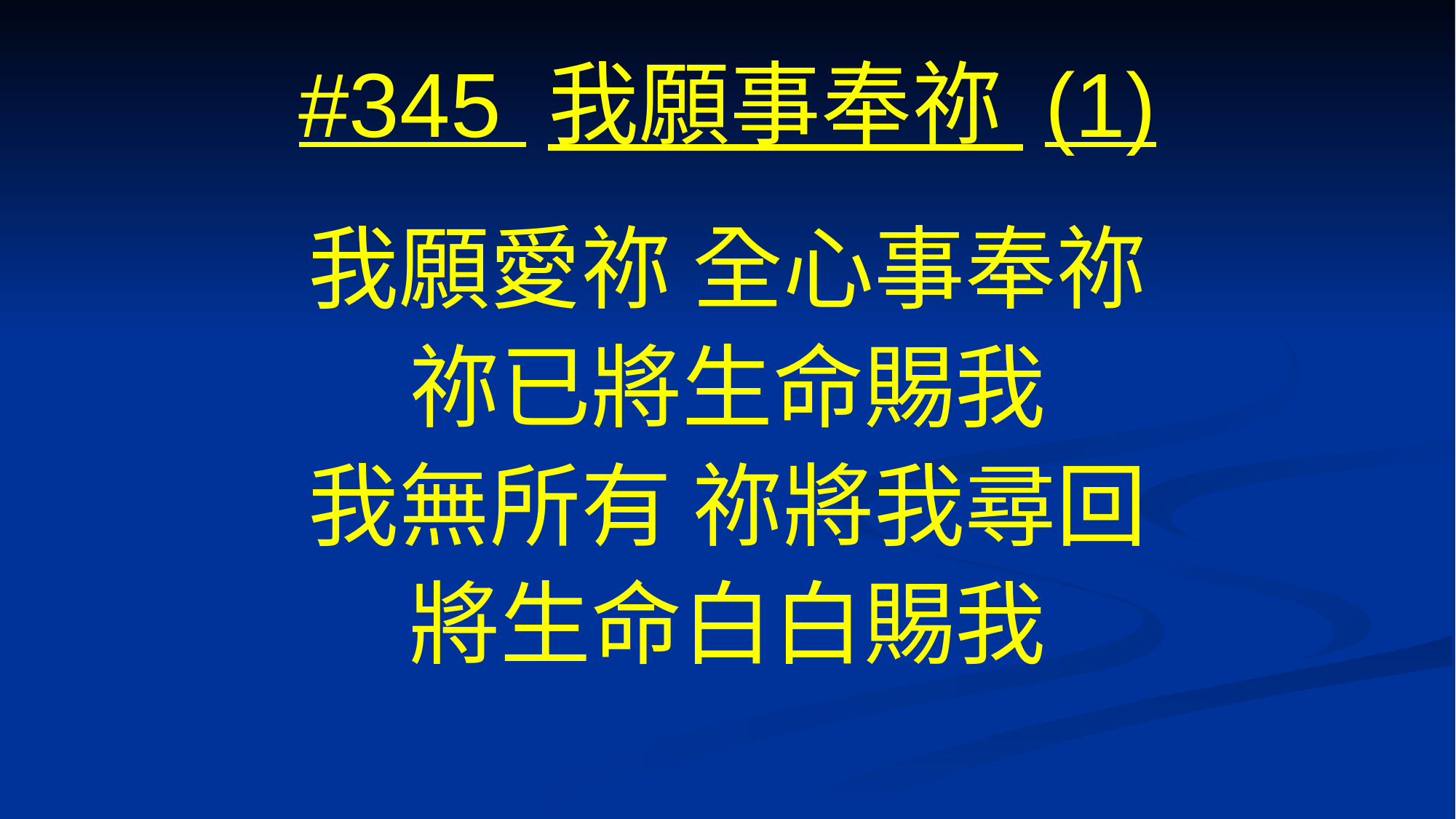

# #345 我願事奉祢 (1)
我願愛祢 全心事奉祢
祢已將生命賜我
我無所有 祢將我尋回
將生命白白賜我